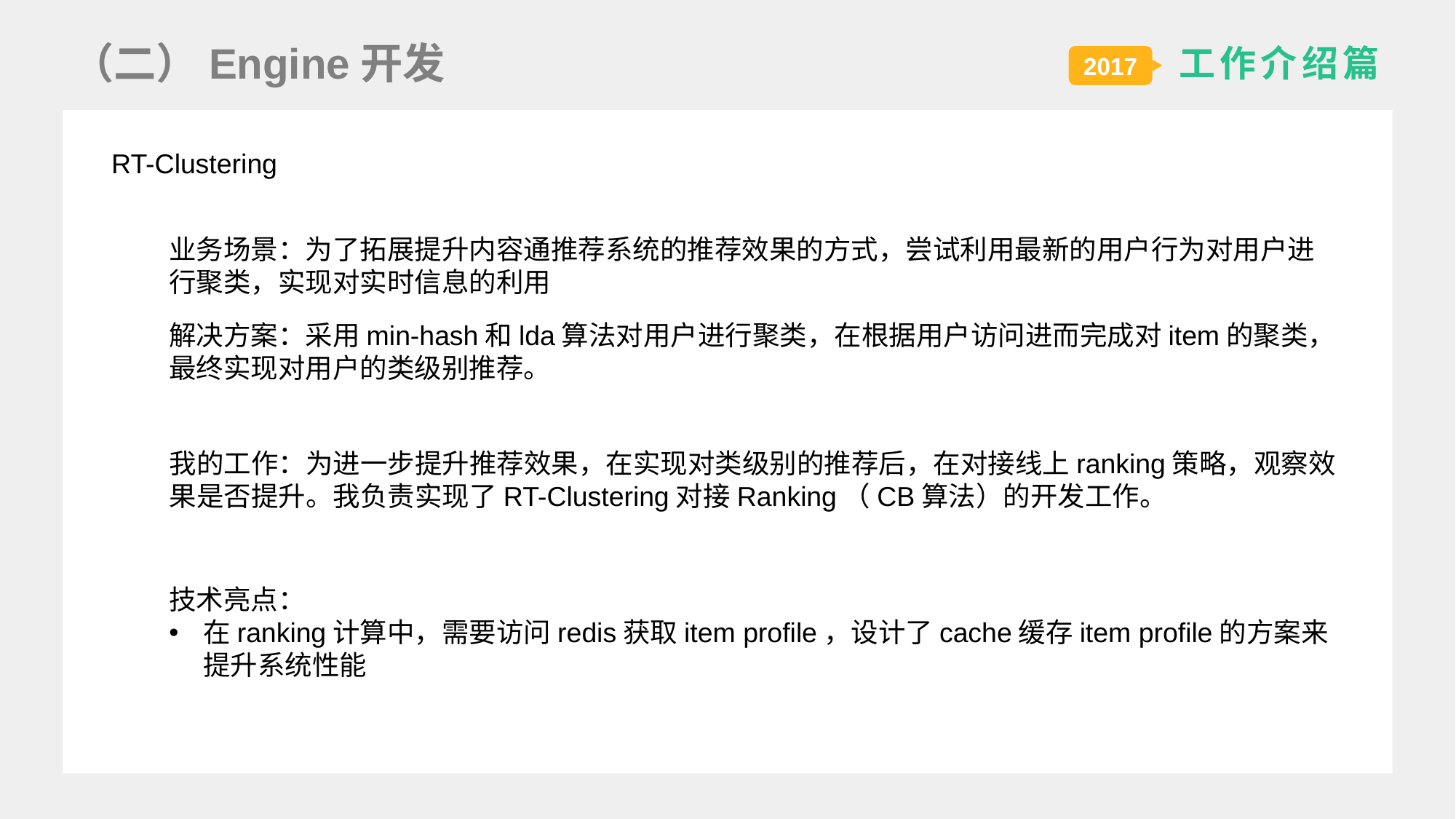

# （二）Engine开发
工作介绍篇
RT-Clustering
业务场景：为了拓展提升内容通推荐系统的推荐效果的方式，尝试利用最新的用户行为对用户进行聚类，实现对实时信息的利用
解决方案：采用min-hash和lda算法对用户进行聚类，在根据用户访问进而完成对item的聚类，最终实现对用户的类级别推荐。
我的工作：为进一步提升推荐效果，在实现对类级别的推荐后，在对接线上ranking策略，观察效果是否提升。我负责实现了RT-Clustering对接Ranking（CB算法）的开发工作。
技术亮点：
在ranking计算中，需要访问redis获取item profile，设计了cache缓存item profile的方案来提升系统性能